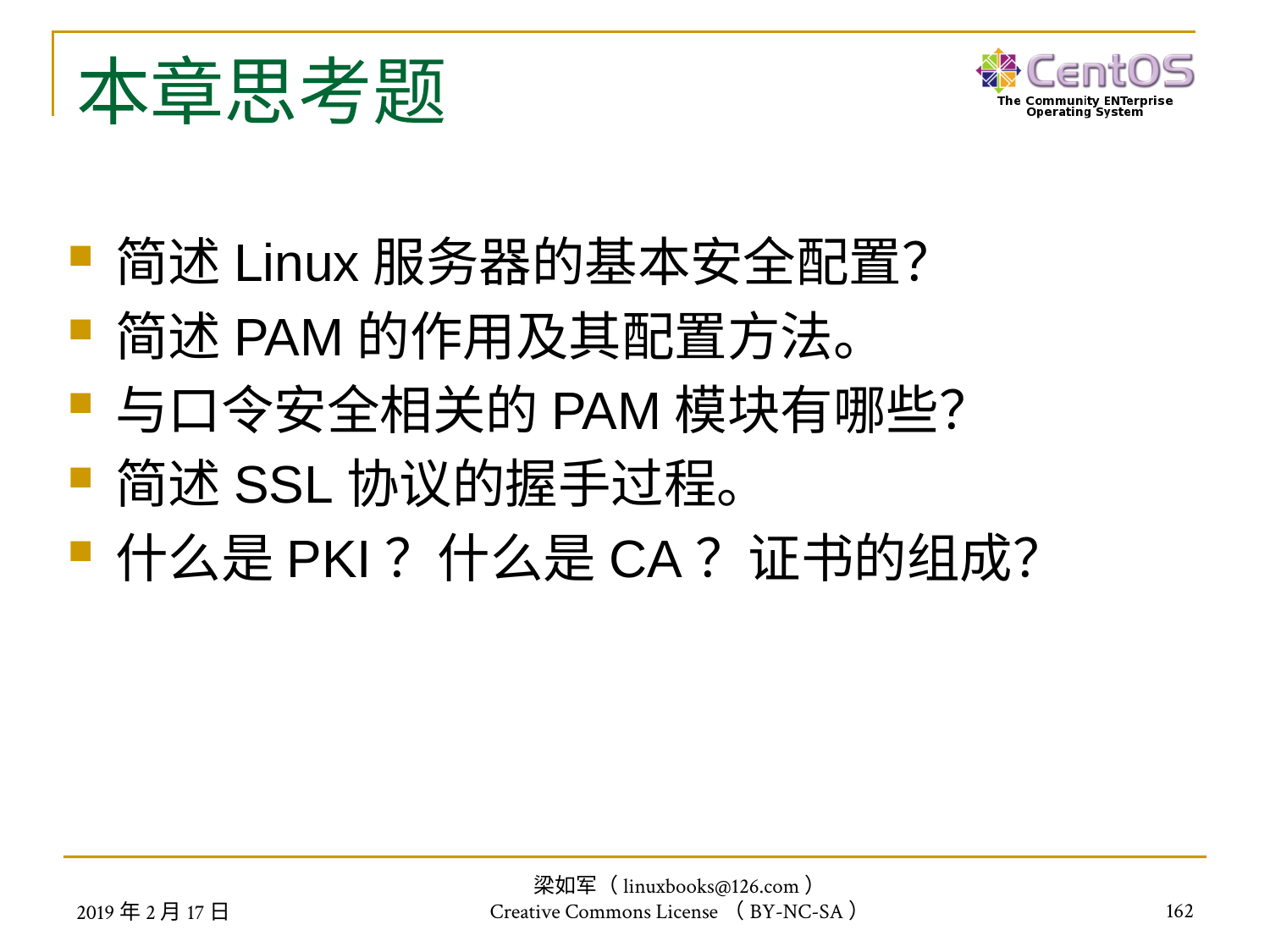

# 本章思考题
简述Linux服务器的基本安全配置？
简述PAM的作用及其配置方法。
与口令安全相关的PAM模块有哪些？
简述SSL协议的握手过程。
什么是PKI？什么是CA？证书的组成？
梁如军（linuxbooks@126.com）
Creative Commons License（BY-NC-SA）
2019年2月17日
162